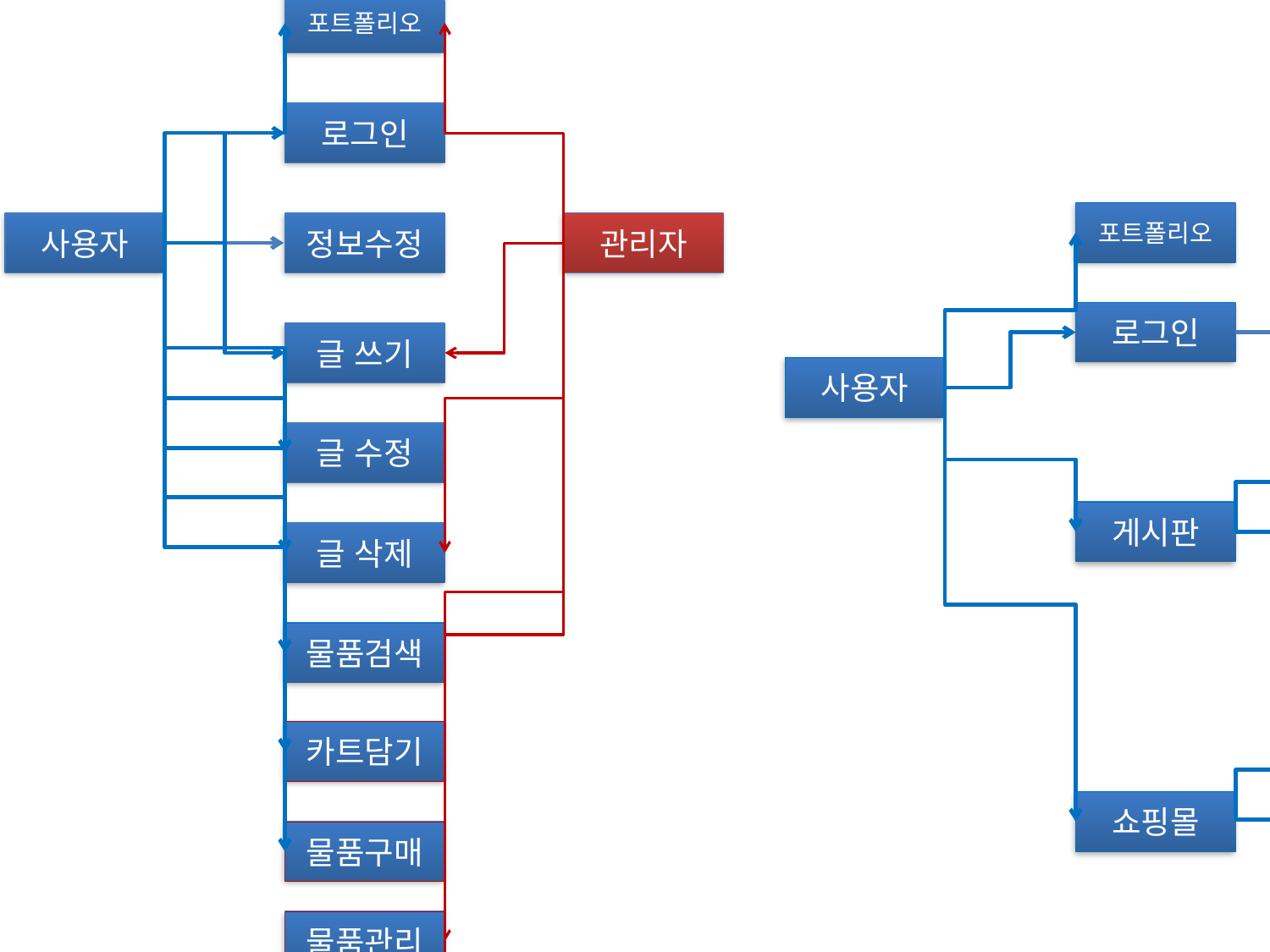

포트폴리오
로그인
관리자
사용자
정보수정
글 쓰기
글 수정
글 삭제
물품검색
카트담기
물품구매
물품관리
회원관리
포트폴리오
로그인
정보수정
사용자
글쓰기
게시판
글수정
글삭제
글쓰기
쇼핑몰
글수정
글삭제